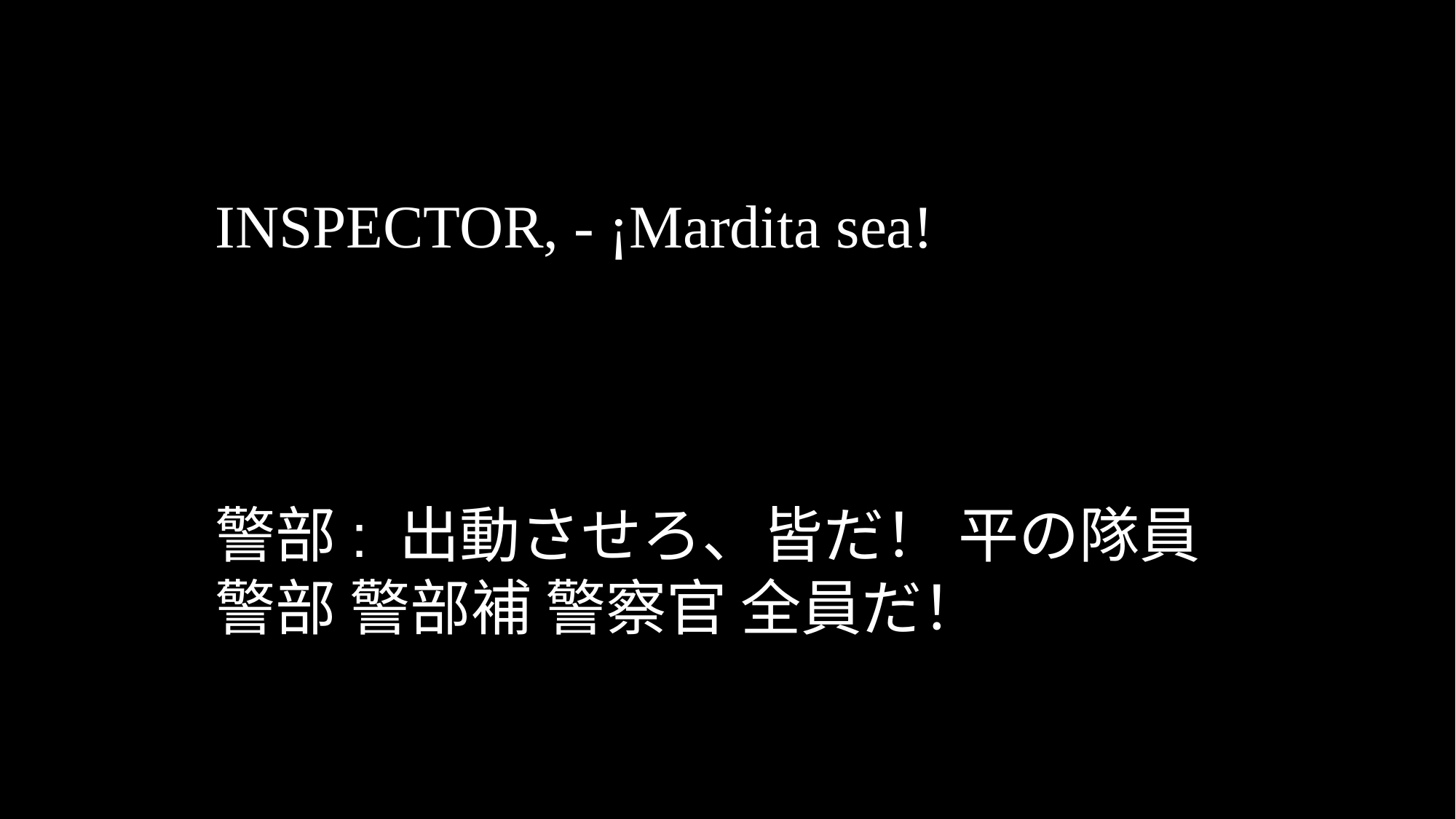

INSPECTOR, - ¡Mardita sea!

警部: 出動させろ、皆だ！ 平の隊員 警部 警部補 警察官 全員だ！